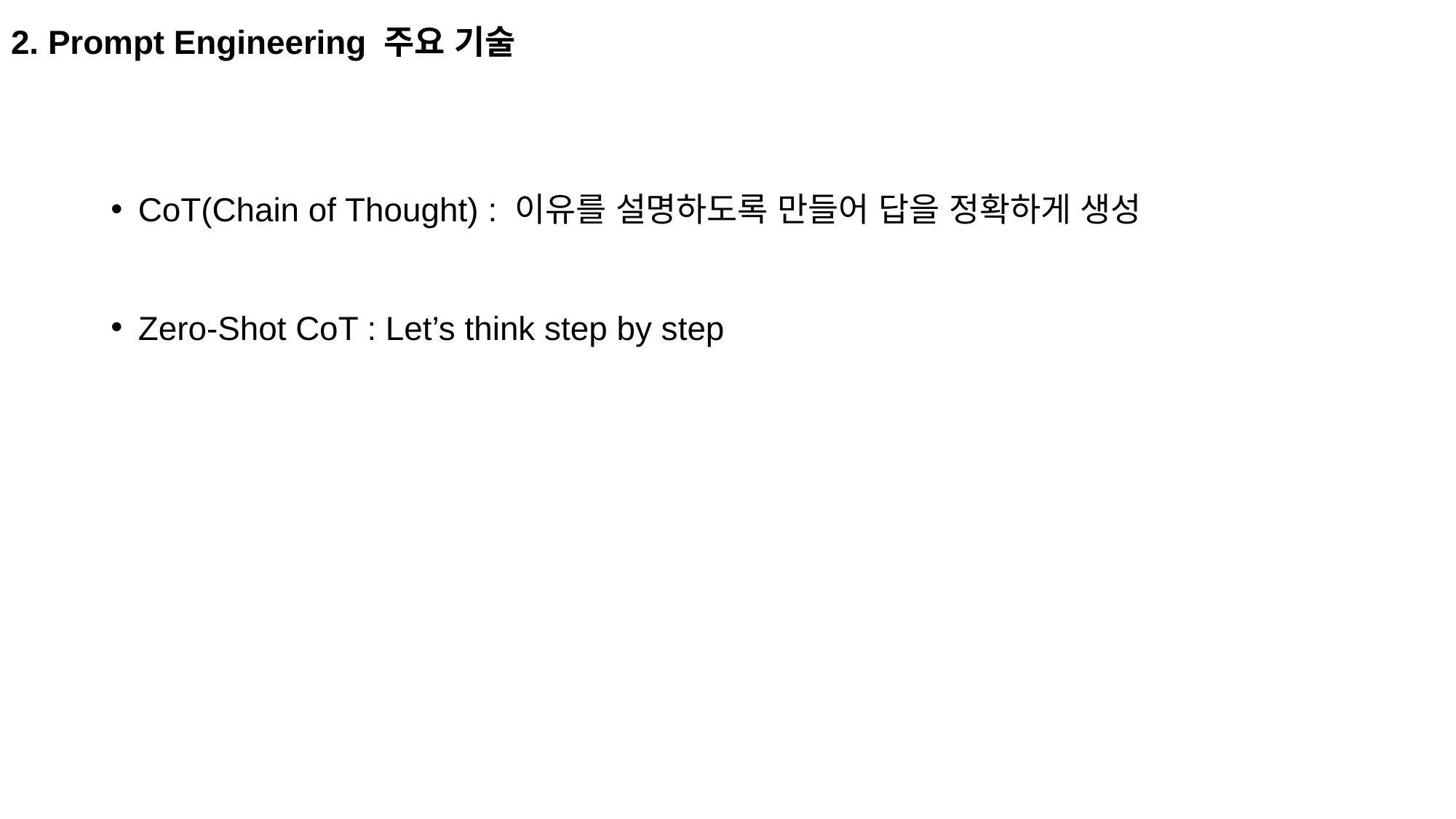

# 2. Prompt Engineering 주요 기술
CoT(Chain of Thought) : 이유를 설명하도록 만들어 답을 정확하게 생성

Zero-Shot CoT : Let’s think step by step